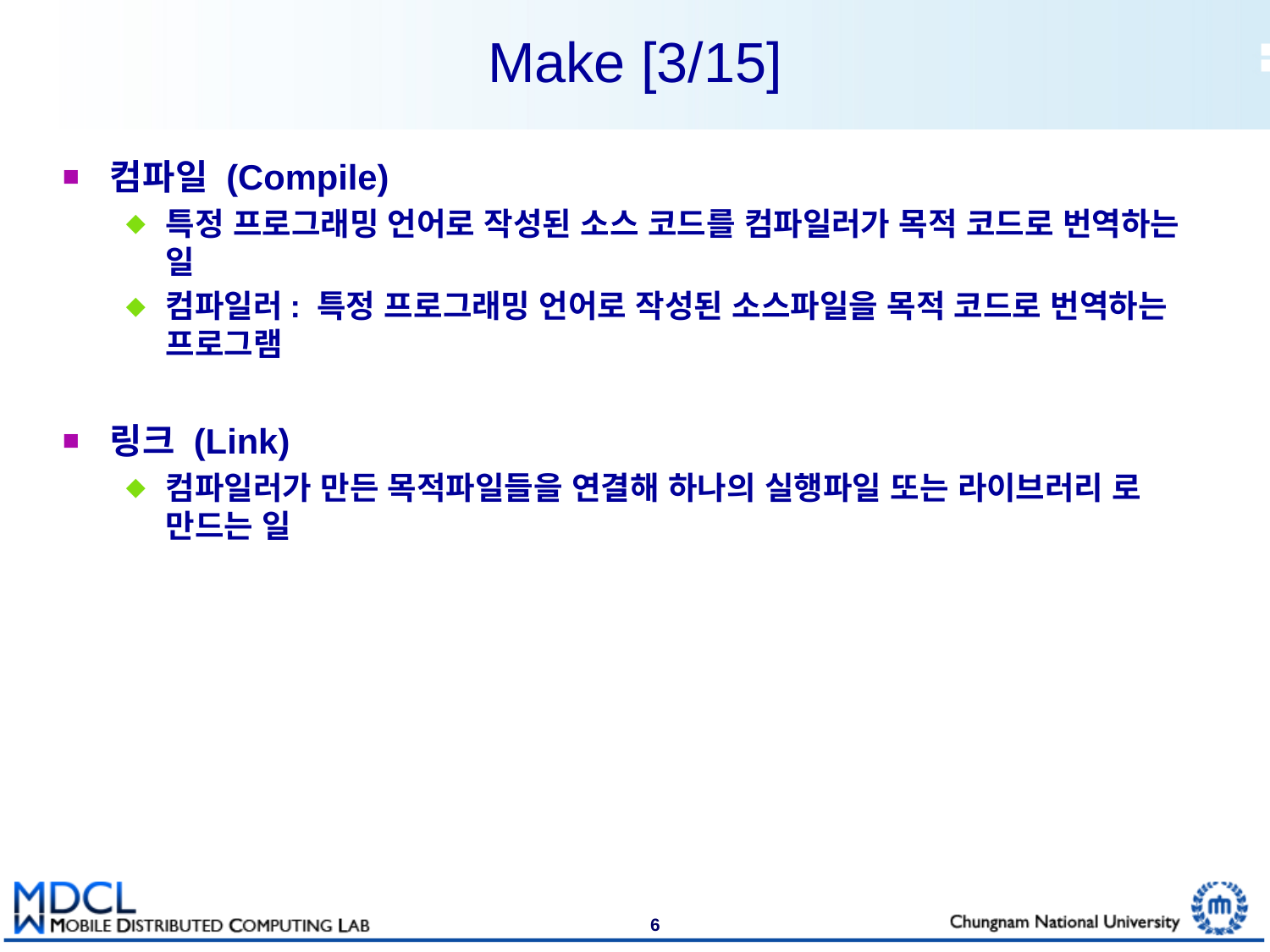

# Make [3/15]
컴파일 (Compile)
특정 프로그래밍 언어로 작성된 소스 코드를 컴파일러가 목적 코드로 번역하는 일
컴파일러: 특정 프로그래밍 언어로 작성된 소스파일을 목적 코드로 번역하는 프로그램

링크 (Link)
컴파일러가 만든 목적파일들을 연결해 하나의 실행파일 또는 라이브러리 로 만드는 일